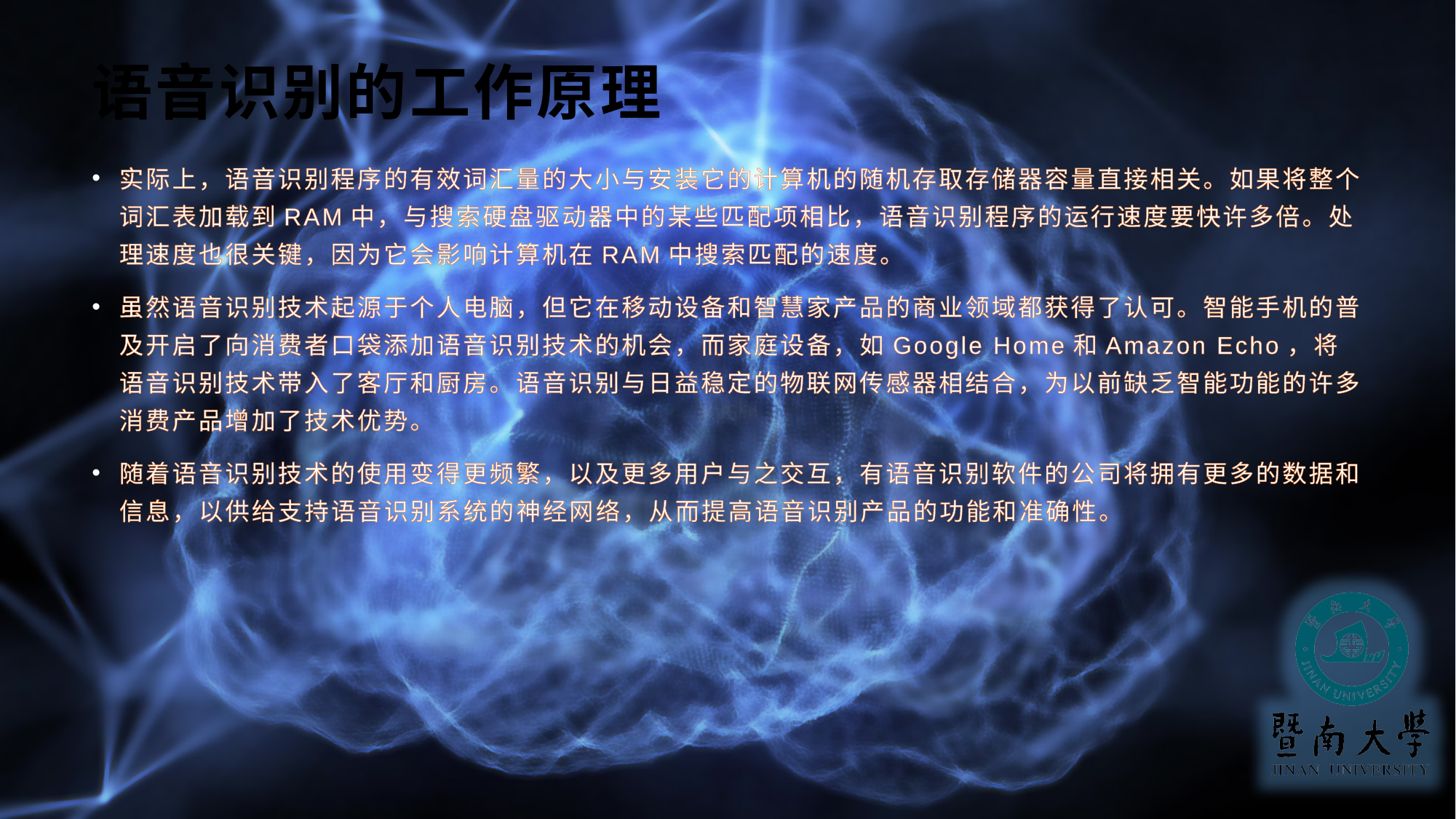

# 语音识别的工作原理
实际上，语音识别程序的有效词汇量的大小与安装它的计算机的随机存取存储器容量直接相关。如果将整个词汇表加载到RAM中，与搜索硬盘驱动器中的某些匹配项相比，语音识别程序的运行速度要快许多倍。处理速度也很关键，因为它会影响计算机在RAM中搜索匹配的速度。
虽然语音识别技术起源于个人电脑，但它在移动设备和智慧家产品的商业领域都获得了认可。智能手机的普及开启了向消费者口袋添加语音识别技术的机会，而家庭设备，如Google Home和Amazon Echo，将语音识别技术带入了客厅和厨房。语音识别与日益稳定的物联网传感器相结合，为以前缺乏智能功能的许多消费产品增加了技术优势。
随着语音识别技术的使用变得更频繁，以及更多用户与之交互，有语音识别软件的公司将拥有更多的数据和信息，以供给支持语音识别系统的神经网络，从而提高语音识别产品的功能和准确性。